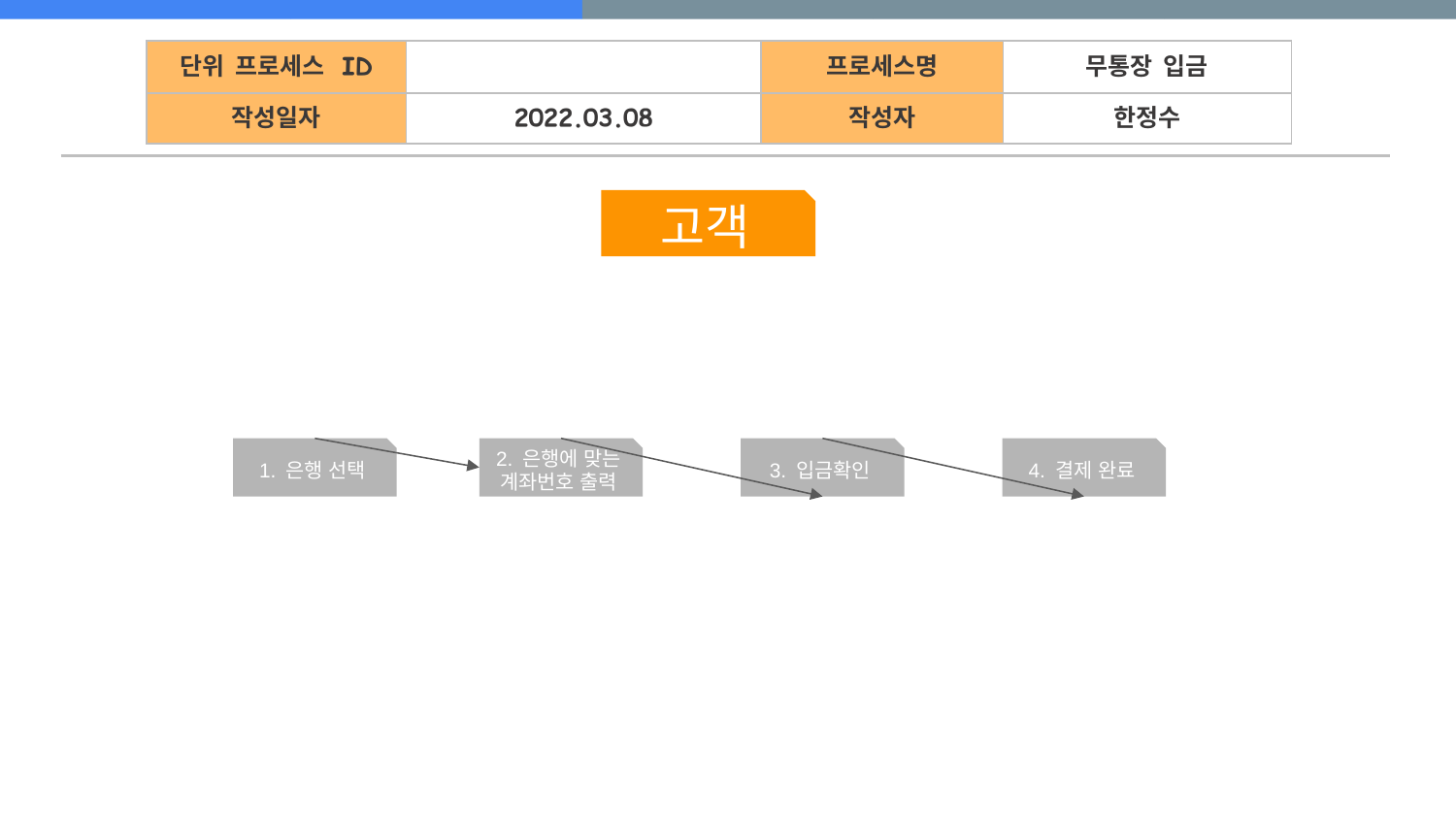

| 단위 프로세스 ID |  | 프로세스명 | 무통장 입금 |
| --- | --- | --- | --- |
| 작성일자 | 2022.03.08 | 작성자 | 한정수 |
고객
1. 은행 선택
2. 은행에 맞는 계좌번호 출력
3. 입금확인
4. 결제 완료